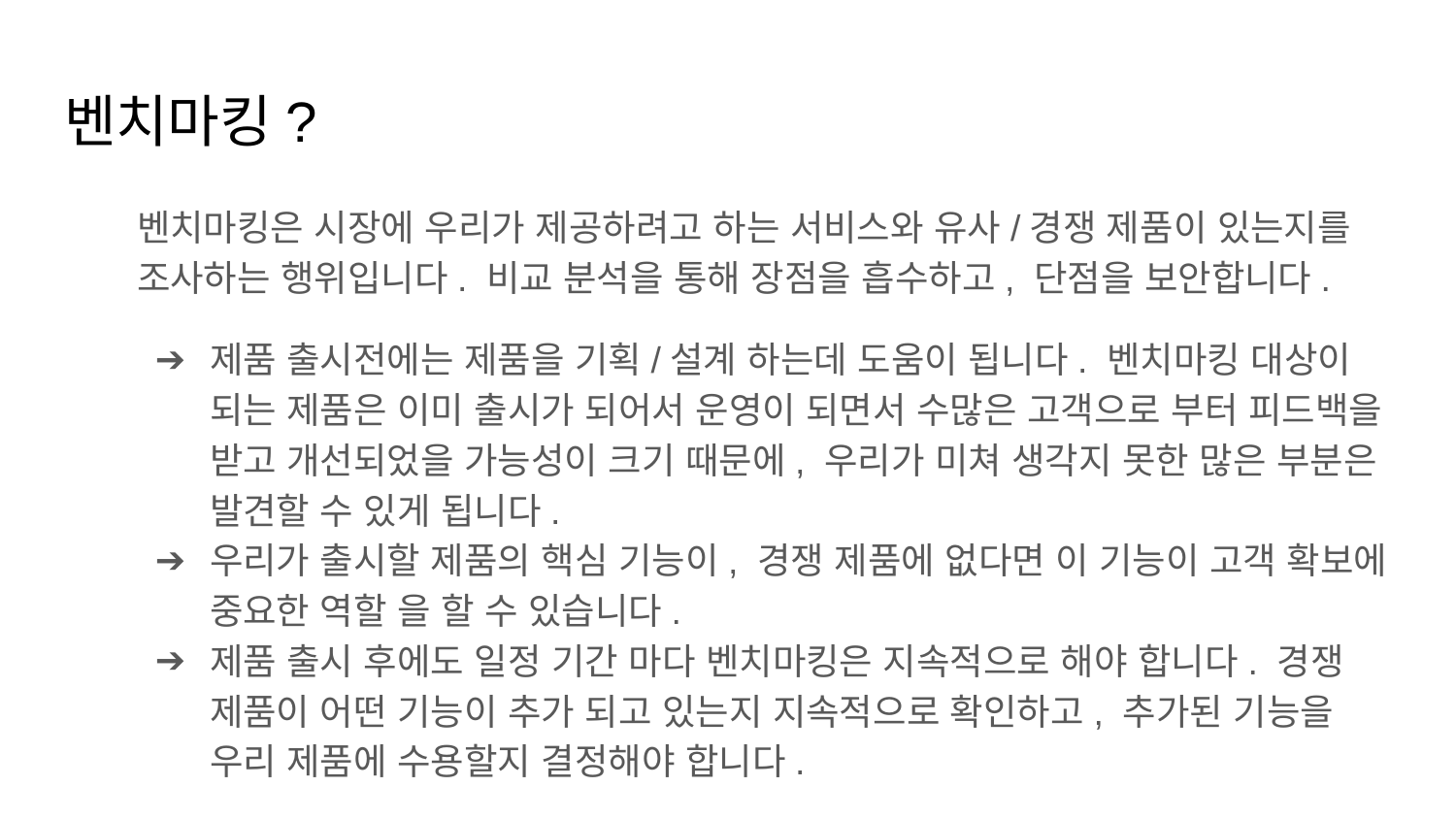

# 벤치마킹?
벤치마킹은 시장에 우리가 제공하려고 하는 서비스와 유사/경쟁 제품이 있는지를 조사하는 행위입니다. 비교 분석을 통해 장점을 흡수하고, 단점을 보안합니다.
제품 출시전에는 제품을 기획/설계 하는데 도움이 됩니다. 벤치마킹 대상이 되는 제품은 이미 출시가 되어서 운영이 되면서 수많은 고객으로 부터 피드백을 받고 개선되었을 가능성이 크기 때문에, 우리가 미쳐 생각지 못한 많은 부분은 발견할 수 있게 됩니다.
우리가 출시할 제품의 핵심 기능이, 경쟁 제품에 없다면 이 기능이 고객 확보에 중요한 역할 을 할 수 있습니다.
제품 출시 후에도 일정 기간 마다 벤치마킹은 지속적으로 해야 합니다. 경쟁 제품이 어떤 기능이 추가 되고 있는지 지속적으로 확인하고, 추가된 기능을 우리 제품에 수용할지 결정해야 합니다.